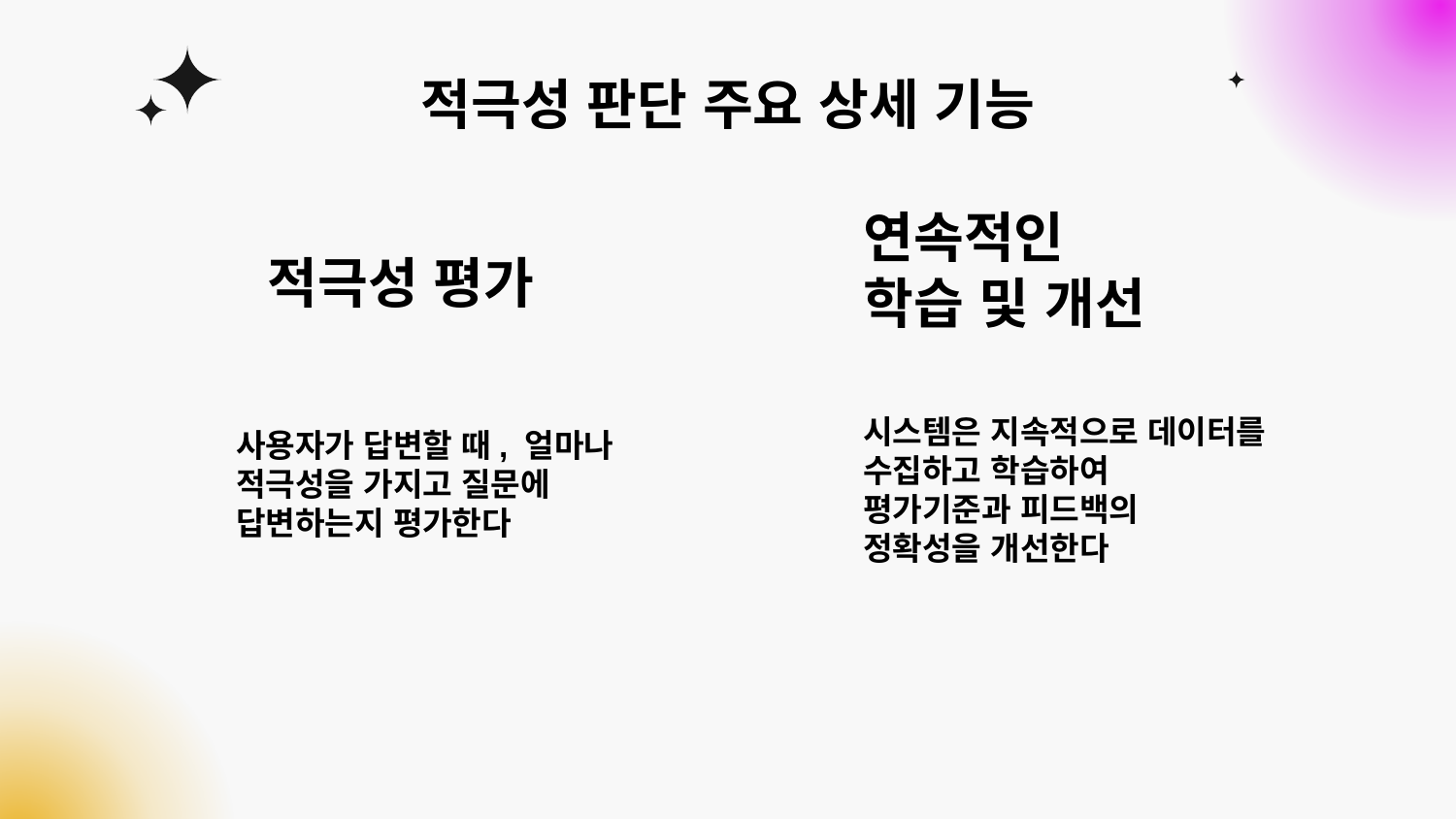

# 적극성 판단 주요 상세 기능

연속적인
학습 및 개선
적극성 평가

시스템은 지속적으로 데이터를
수집하고 학습하여
평가기준과 피드백의
정확성을 개선한다

사용자가 답변할 때, 얼마나 적극성을 가지고 질문에 답변하는지 평가한다